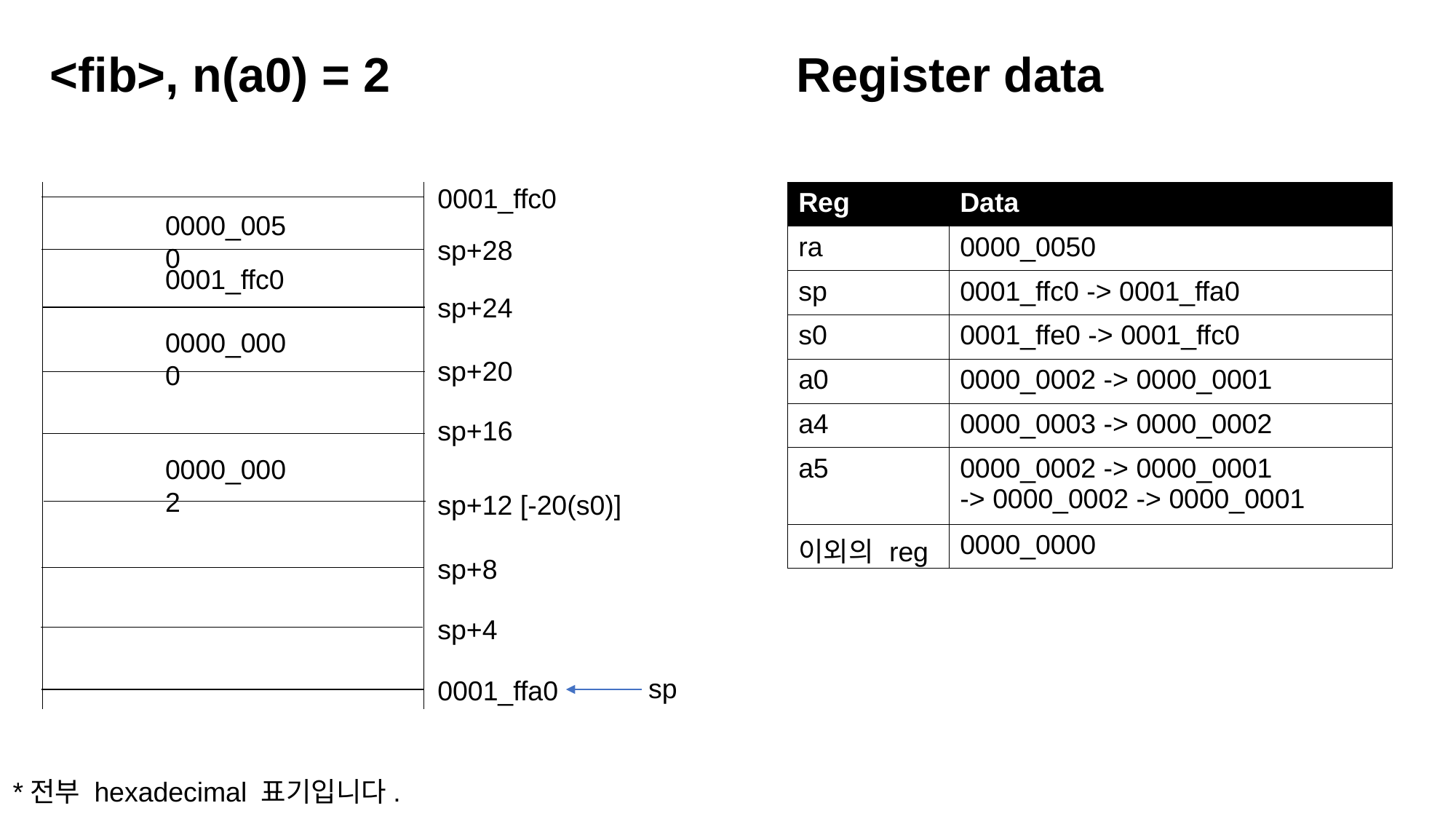

<fib>, n(a0) = 2
Register data
0001_ffc0
| Reg | Data |
| --- | --- |
| ra | 0000\_0050 |
| sp | 0001\_ffc0 -> 0001\_ffa0 |
| s0 | 0001\_ffe0 -> 0001\_ffc0 |
| a0 | 0000\_0002 -> 0000\_0001 |
| a4 | 0000\_0003 -> 0000\_0002 |
| a5 | 0000\_0002 -> 0000\_0001 -> 0000\_0002 -> 0000\_0001 |
| 이외의 reg | 0000\_0000 |
0000_0050
sp+28
0001_ffc0
sp+24
0000_0000
sp+20
sp+16
0000_0002
sp+12 [-20(s0)]
sp+8
sp+4
sp
0001_ffa0
*전부 hexadecimal 표기입니다.